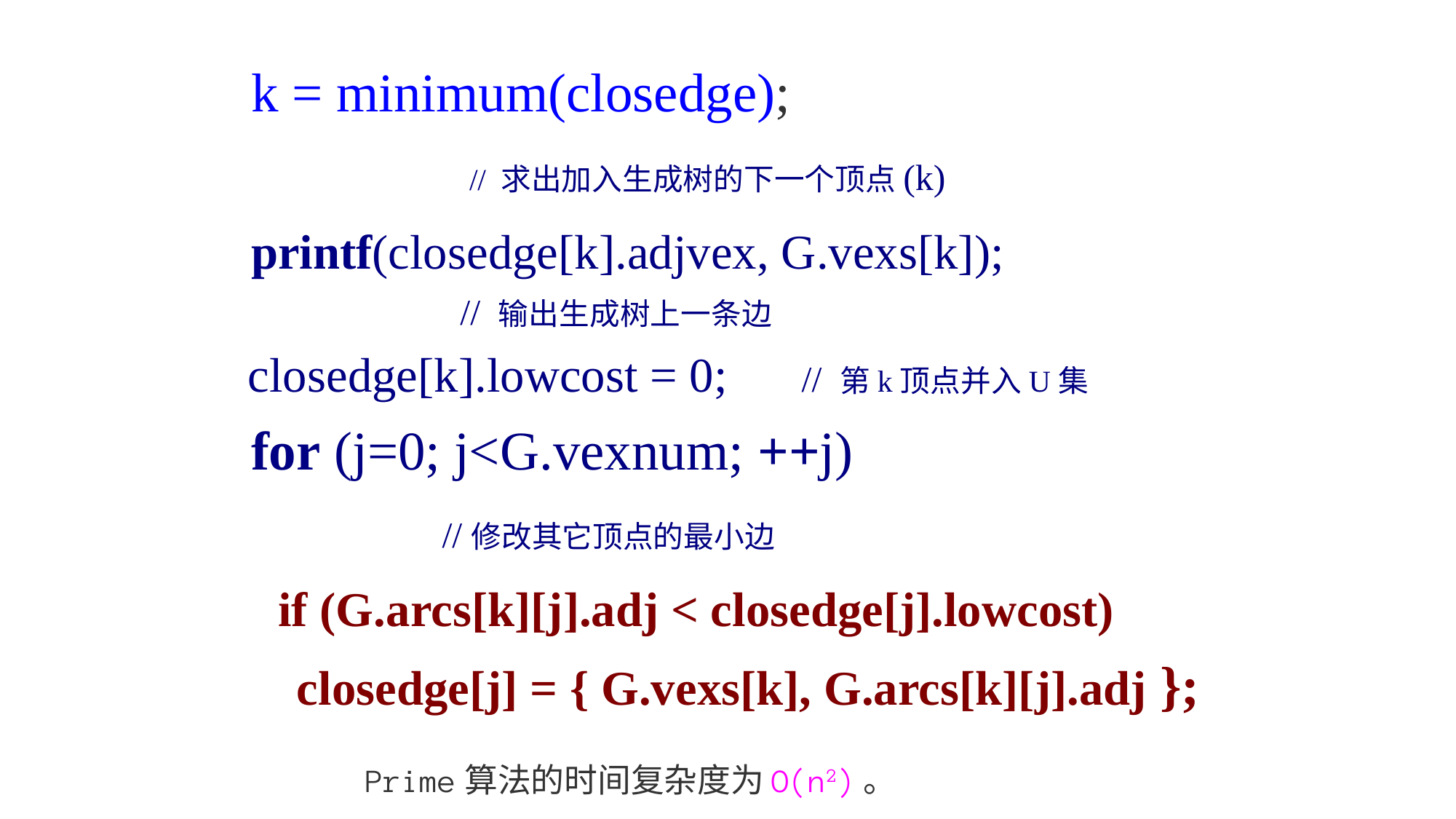

k = minimum(closedge);
                  // 求出加入生成树的下一个顶点(k)
  printf(closedge[k].adjvex, G.vexs[k]);
                          // 输出生成树上一条边
  closedge[k].lowcost = 0;      // 第k顶点并入U集
  for (j=0; j<G.vexnum; ++j)
                //修改其它顶点的最小边
    if (G.arcs[k][j].adj < closedge[j].lowcost)
      closedge[j] = { G.vexs[k], G.arcs[k][j].adj };
Prime算法的时间复杂度为O(n2)。